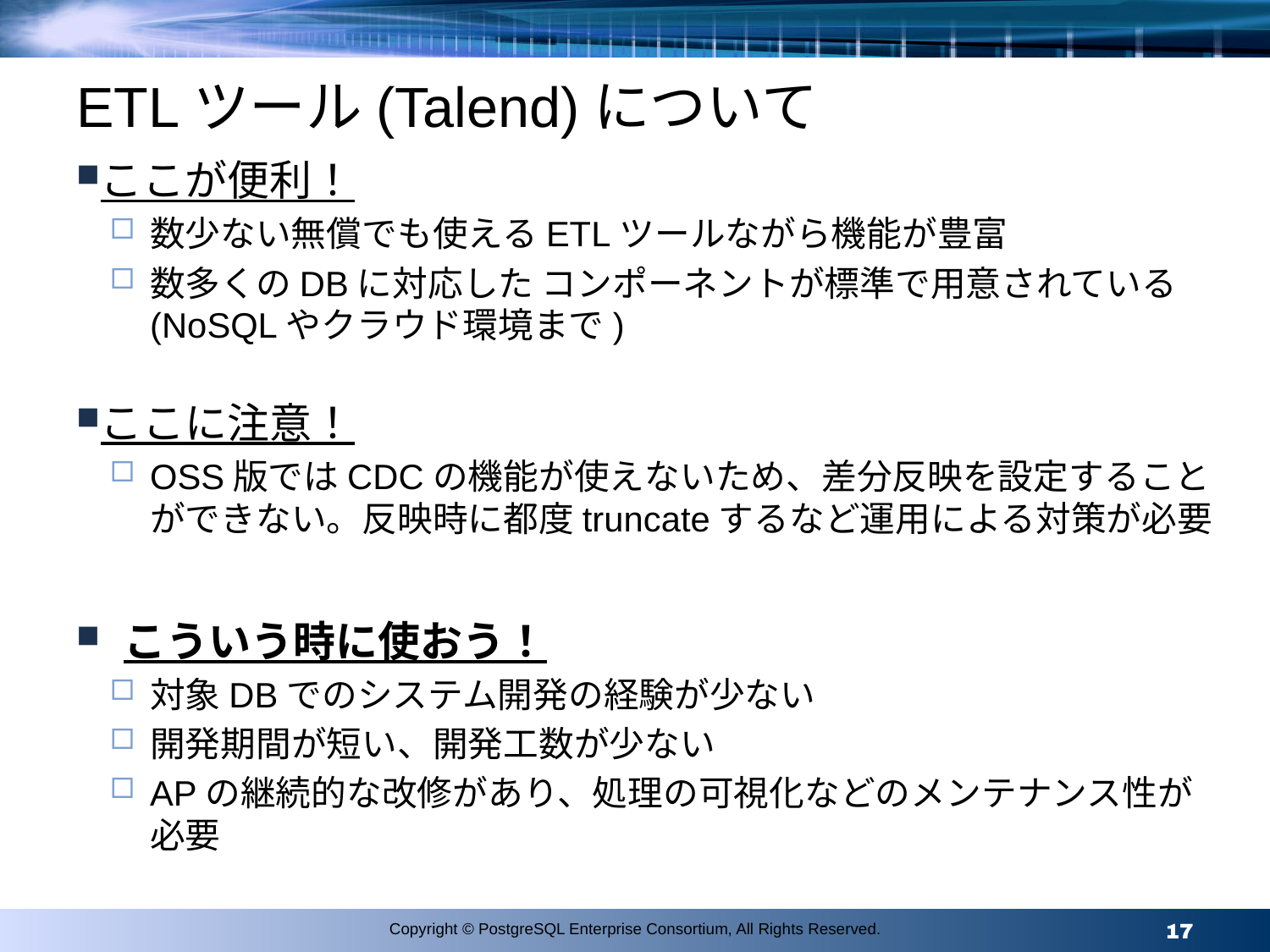

# ETLツール(Talend)について
ここが便利！
数少ない無償でも使えるETLツールながら機能が豊富
数多くのDBに対応した コンポーネントが標準で用意されている(NoSQLやクラウド環境まで)
ここに注意！
OSS版ではCDCの機能が使えないため、差分反映を設定することができない。反映時に都度truncateするなど運用による対策が必要

こういう時に使おう！
対象DBでのシステム開発の経験が少ない
開発期間が短い、開発工数が少ない
APの継続的な改修があり、処理の可視化などのメンテナンス性が必要

17